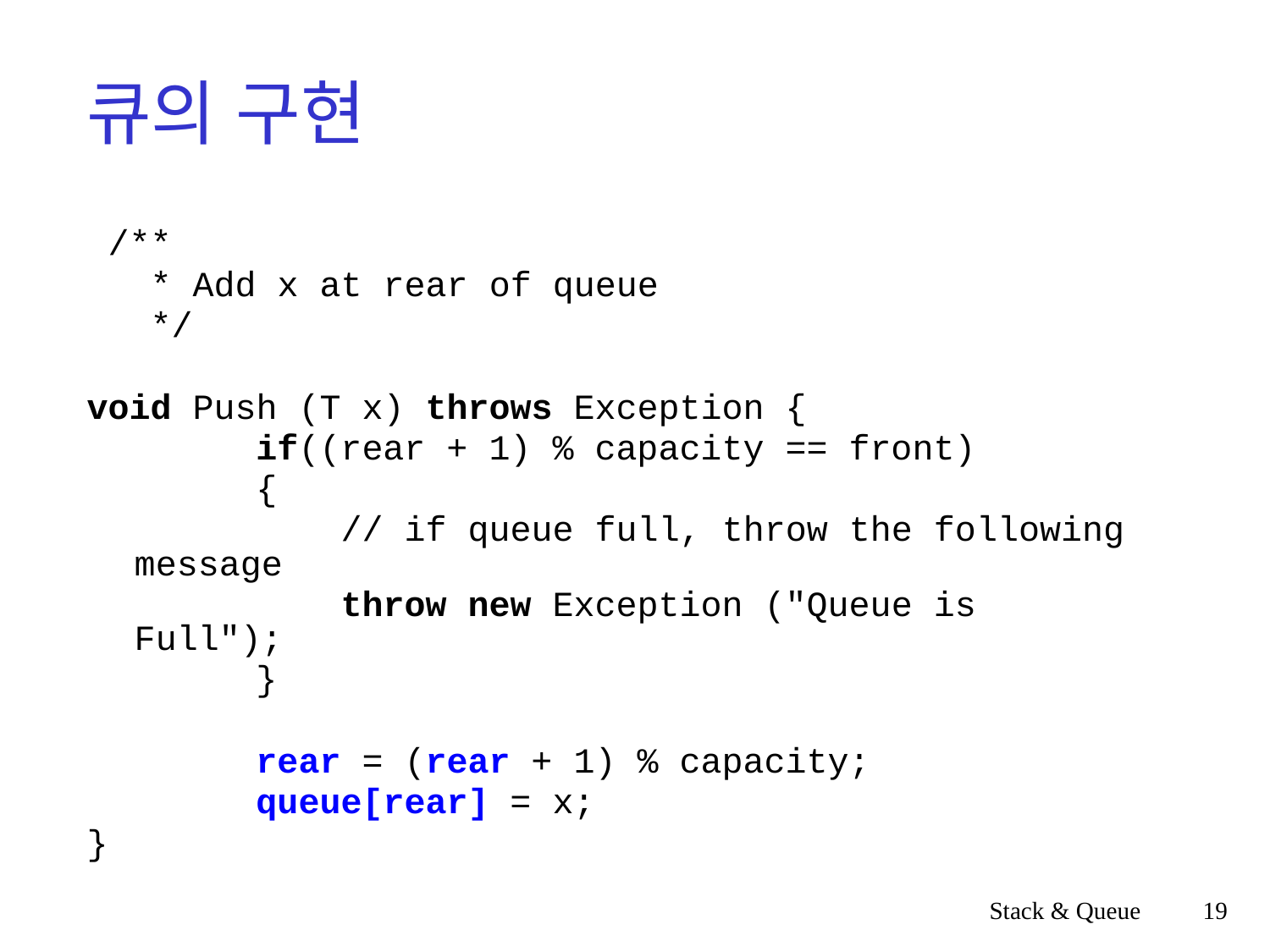

# 큐의 구현
 /**
   * Add x at rear of queue
   */

void Push (T x) throws Exception {
        if((rear + 1) % capacity == front)
        {
            // if queue full, throw the following message
            throw new Exception ("Queue is Full");
        }

        rear = (rear + 1) % capacity;
        queue[rear] = x;
}
Stack & Queue
19